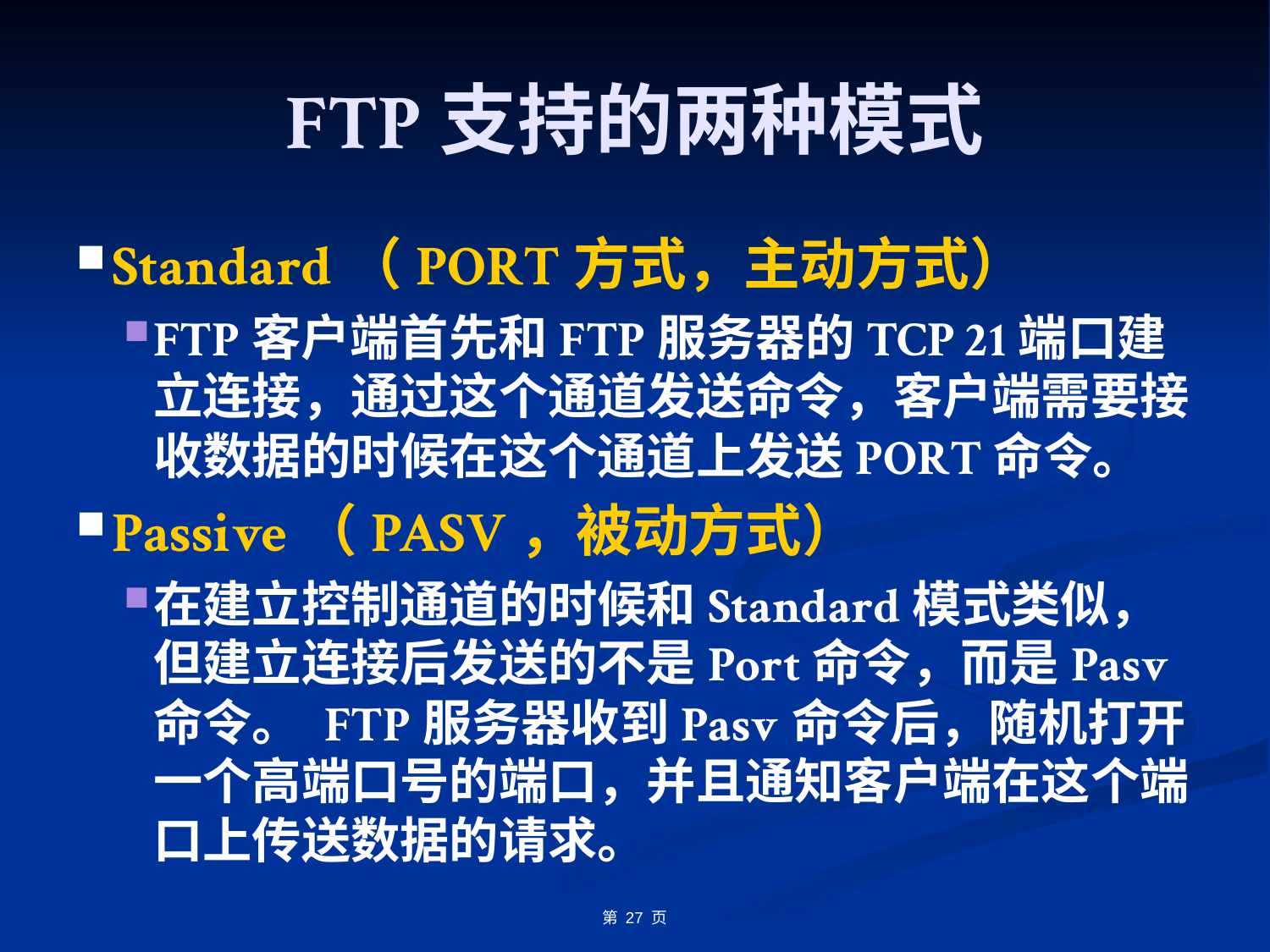

# FTP支持的两种模式
Standard（PORT方式，主动方式）
FTP客户端首先和FTP服务器的TCP 21端口建立连接，通过这个通道发送命令，客户端需要接收数据的时候在这个通道上发送PORT命令。
Passive（PASV，被动方式）
在建立控制通道的时候和Standard模式类似，但建立连接后发送的不是Port命令，而是Pasv命令。 FTP服务器收到Pasv命令后，随机打开一个高端口号的端口，并且通知客户端在这个端口上传送数据的请求。
第 27 页